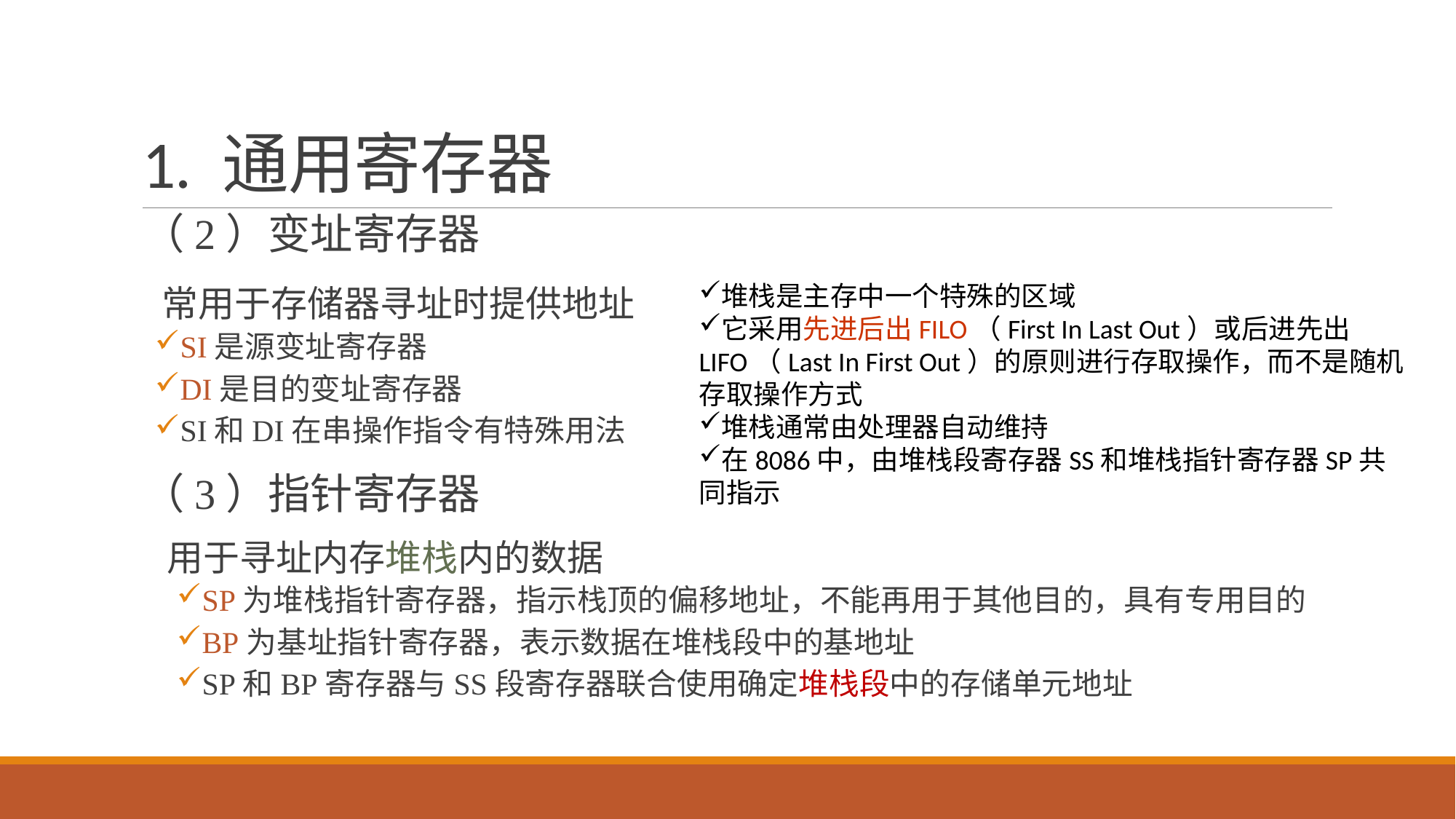

# 1. 通用寄存器
（2）变址寄存器
 常用于存储器寻址时提供地址
SI是源变址寄存器
DI是目的变址寄存器
SI和DI在串操作指令有特殊用法
（3）指针寄存器
  用于寻址内存堆栈内的数据
SP为堆栈指针寄存器，指示栈顶的偏移地址，不能再用于其他目的，具有专用目的
BP为基址指针寄存器，表示数据在堆栈段中的基地址
SP和BP寄存器与SS段寄存器联合使用确定堆栈段中的存储单元地址

堆栈是主存中一个特殊的区域
它采用先进后出FILO（First In Last Out）或后进先出LIFO（Last In First Out）的原则进行存取操作，而不是随机存取操作方式
堆栈通常由处理器自动维持
在8086中，由堆栈段寄存器SS和堆栈指针寄存器SP共同指示